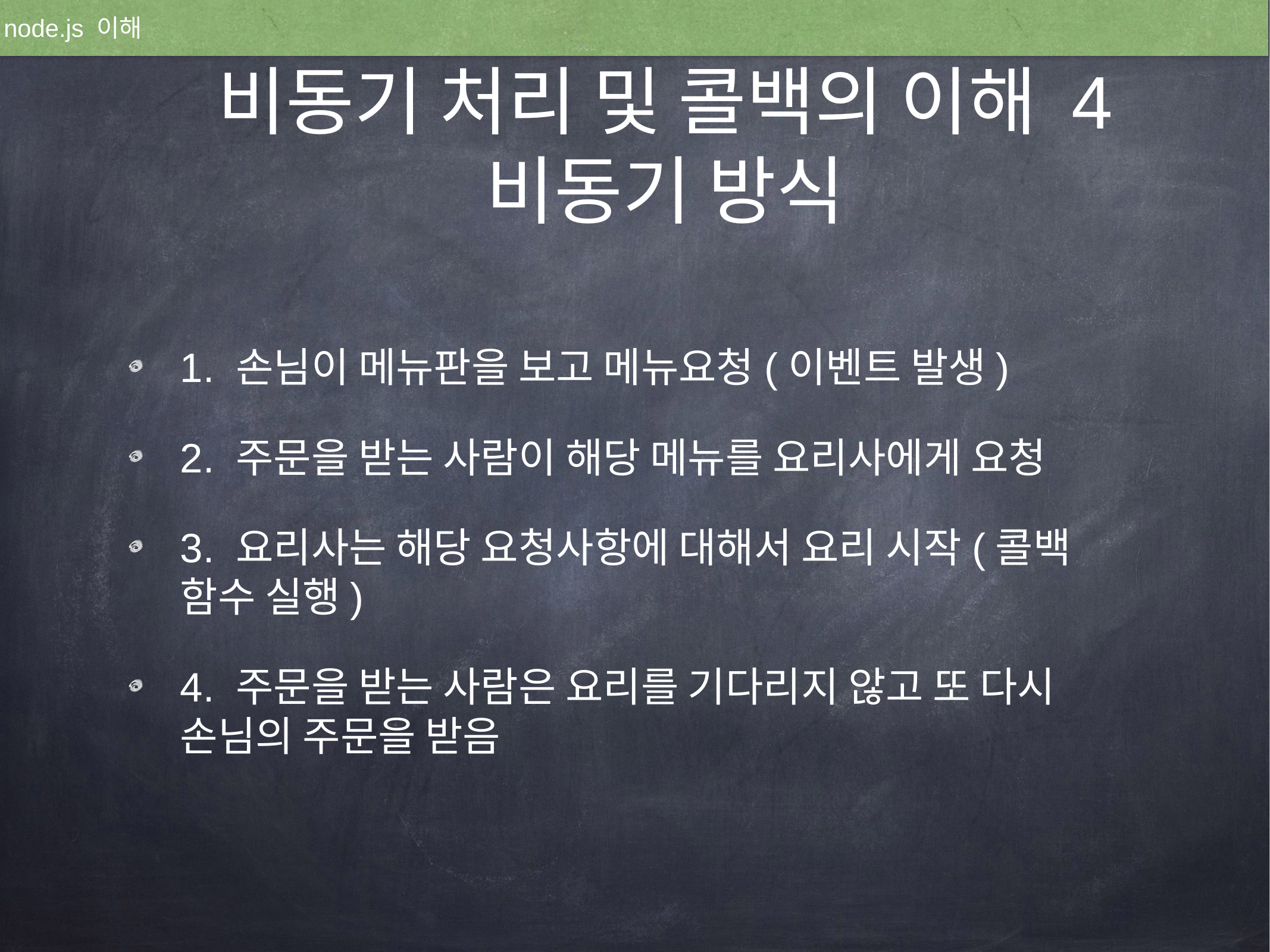

node.js 이해
# 비동기 처리 및 콜백의 이해 4
비동기 방식
1. 손님이 메뉴판을 보고 메뉴요청(이벤트 발생)
2. 주문을 받는 사람이 해당 메뉴를 요리사에게 요청
3. 요리사는 해당 요청사항에 대해서 요리 시작(콜백 함수 실행)
4. 주문을 받는 사람은 요리를 기다리지 않고 또 다시 손님의 주문을 받음